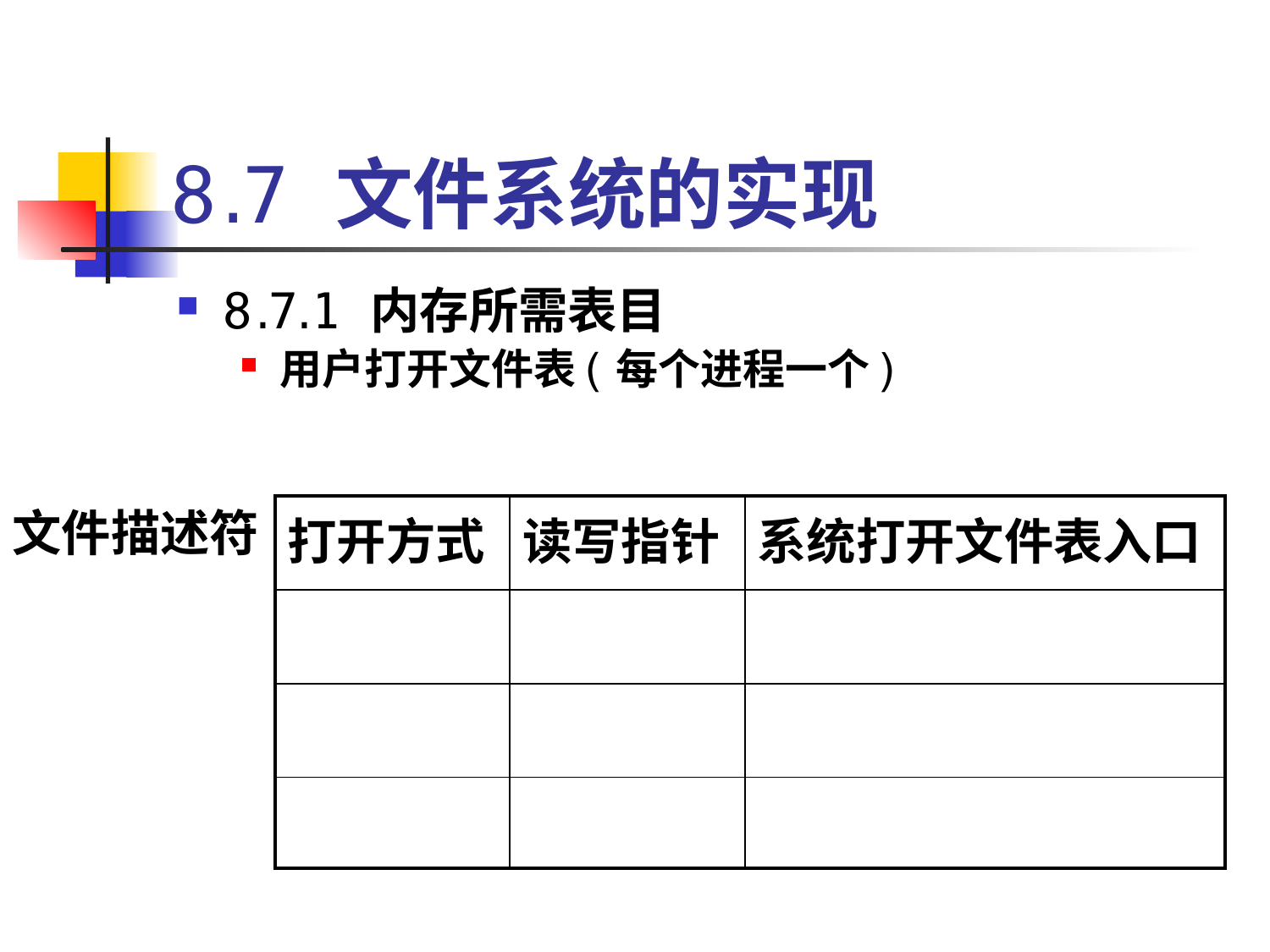

# 8.7 文件系统的实现
8.7.1 内存所需表目
用户打开文件表(每个进程一个)
| 打开方式 | 读写指针 | 系统打开文件表入口 |
| --- | --- | --- |
|  |  |  |
|  |  |  |
|  |  |  |
文件描述符